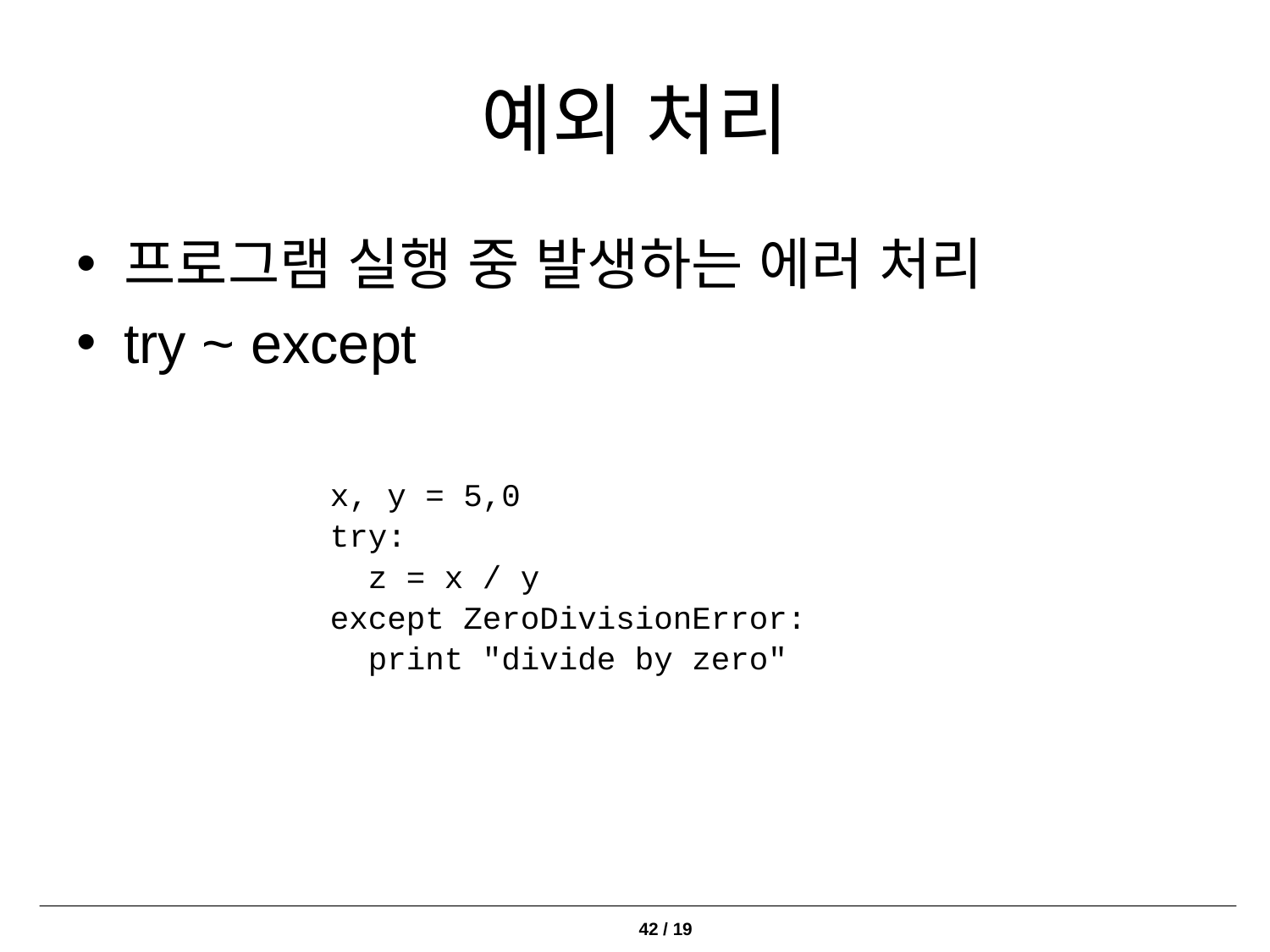

# 예외 처리
프로그램 실행 중 발생하는 에러 처리
try ~ except
x, y = 5,0
try:
  z = x / y
except ZeroDivisionError:
  print "divide by zero"